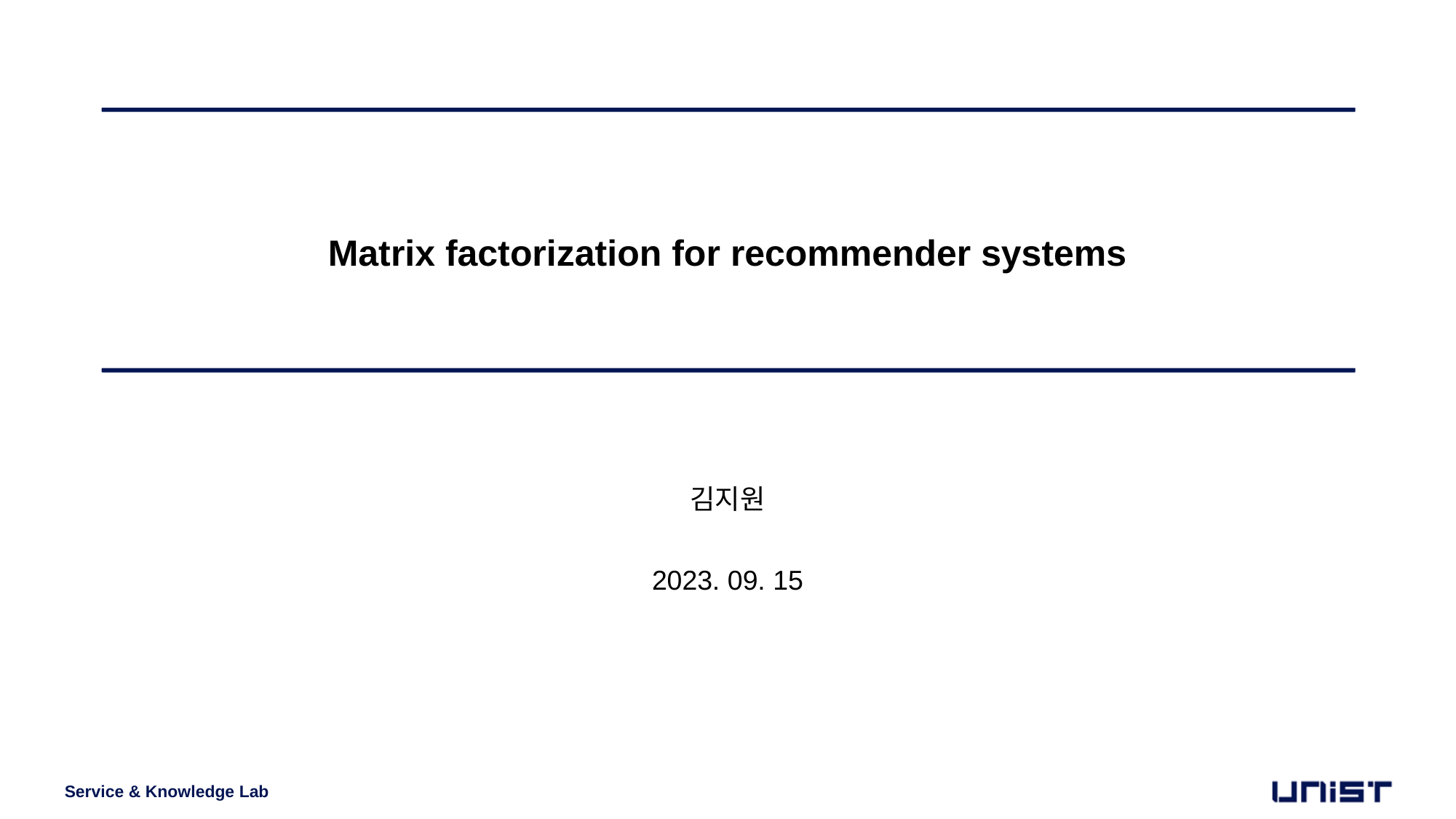

# Matrix factorization for recommender systems
김지원
2023. 09. 15